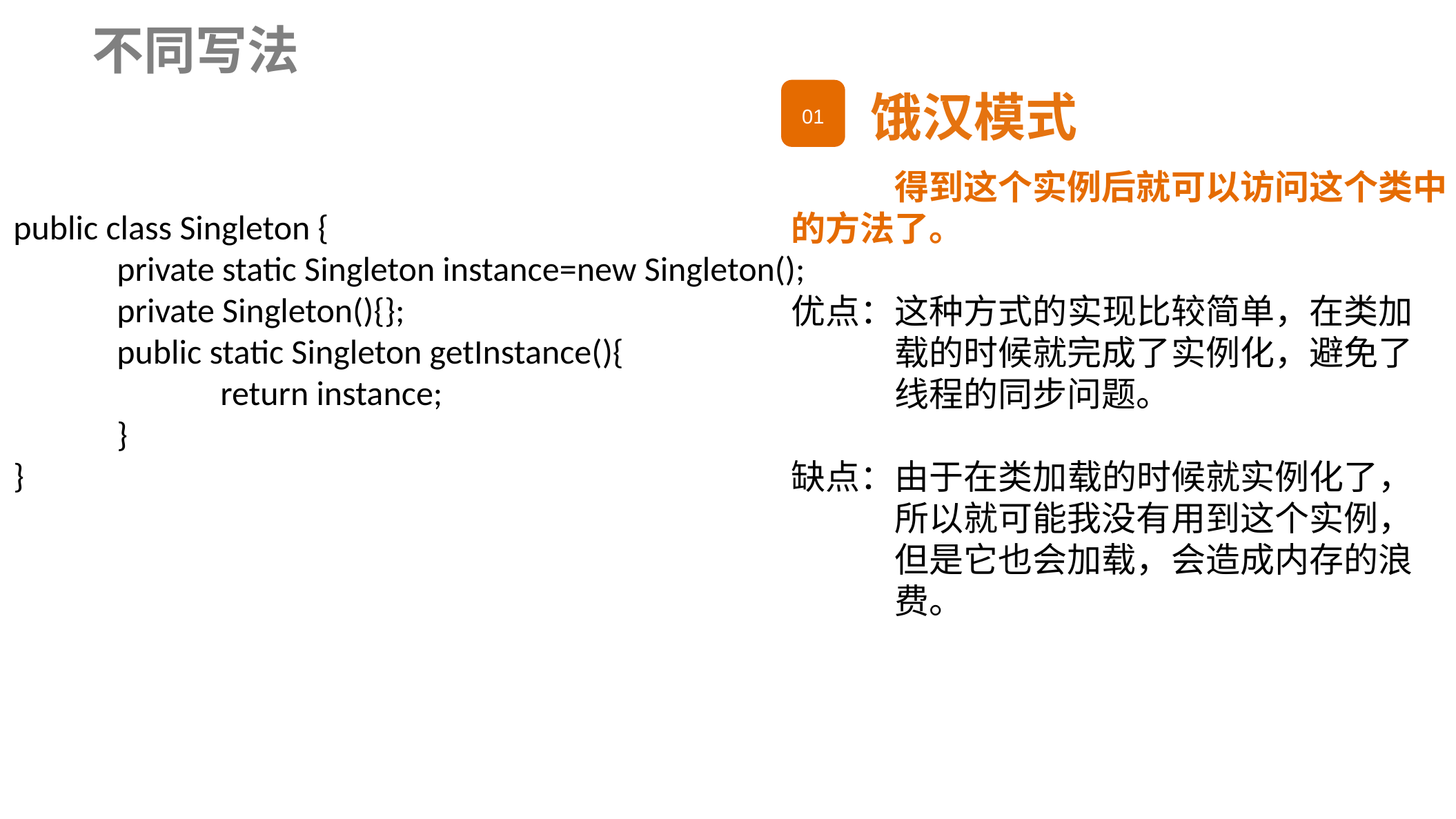

不同写法
01
饿汉模式
	得到这个实例后就可以访问这个类中的方法了。

优点：这种方式的实现比较简单，在类加	载的时候就完成了实例化，避免了	线程的同步问题。

缺点：由于在类加载的时候就实例化了，	所以就可能我没有用到这个实例，	但是它也会加载，会造成内存的浪	费。

public class Singleton {
	private static Singleton instance=new Singleton();
	private Singleton(){};
	public static Singleton getInstance(){
		return instance;
	}
}